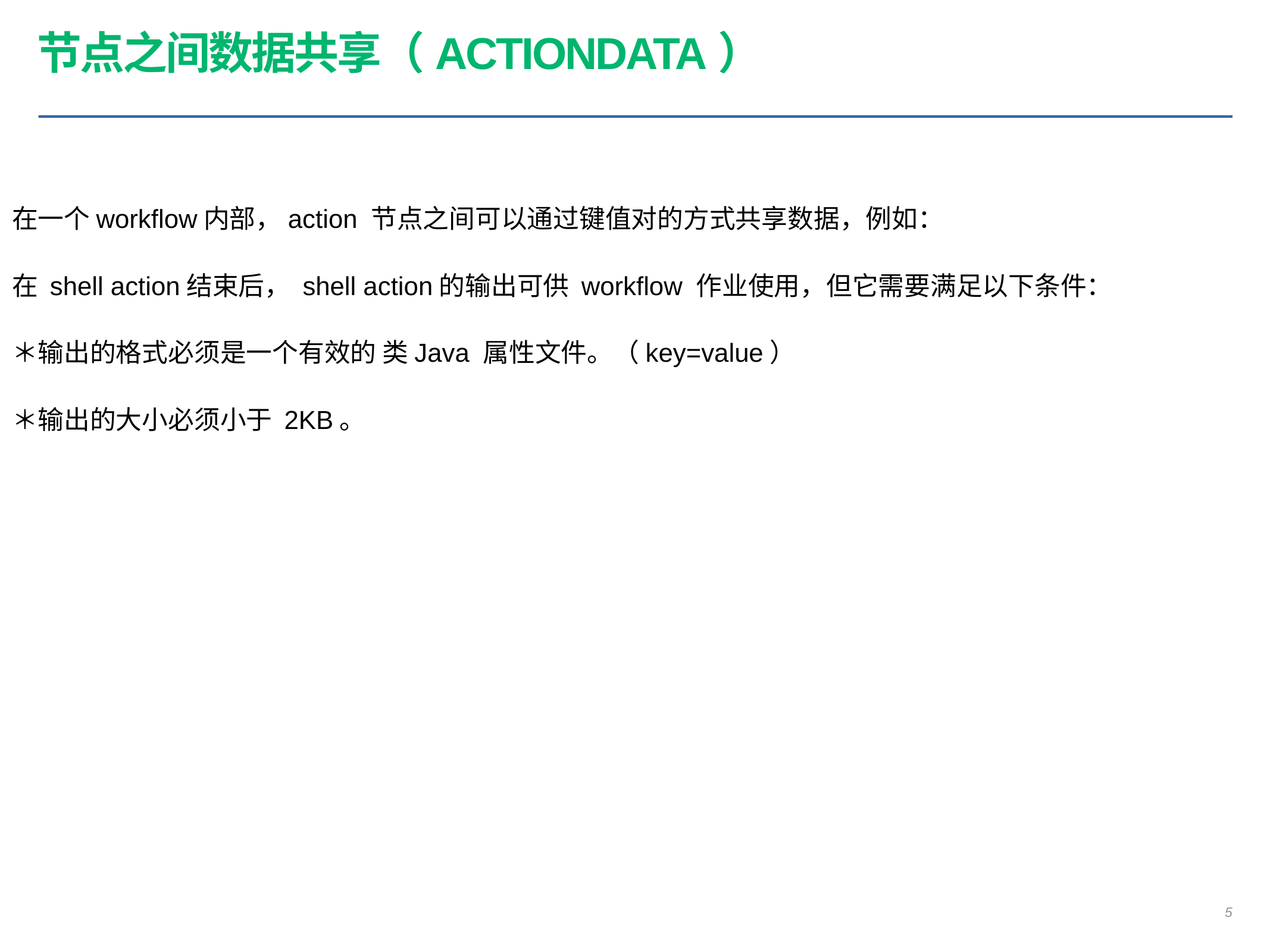

# 节点之间数据共享（ActionData）
在一个workflow内部，action 节点之间可以通过键值对的方式共享数据，例如：
在 shell action结束后， shell action的输出可供 workflow 作业使用，但它需要满足以下条件：
＊输出的格式必须是一个有效的 类Java 属性文件。（key=value）
＊输出的大小必须小于 2KB。
5